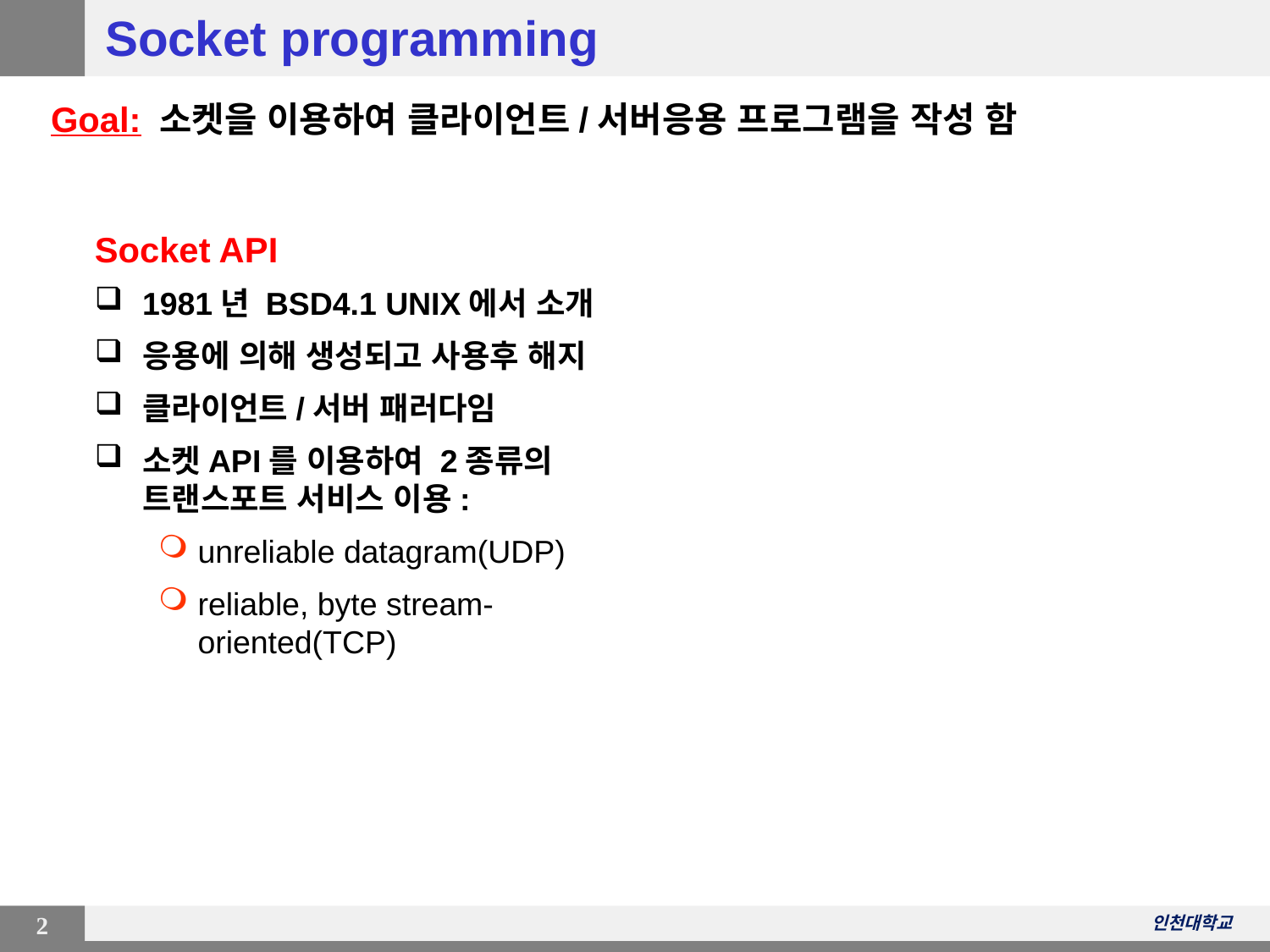

# Socket programming
Goal: 소켓을 이용하여 클라이언트/서버응용 프로그램을 작성 함
Socket API
1981년 BSD4.1 UNIX에서 소개
응용에 의해 생성되고 사용후 해지
클라이언트/서버 패러다임
소켓API를 이용하여 2종류의 트랜스포트 서비스 이용:
unreliable datagram(UDP)
reliable, byte stream-oriented(TCP)